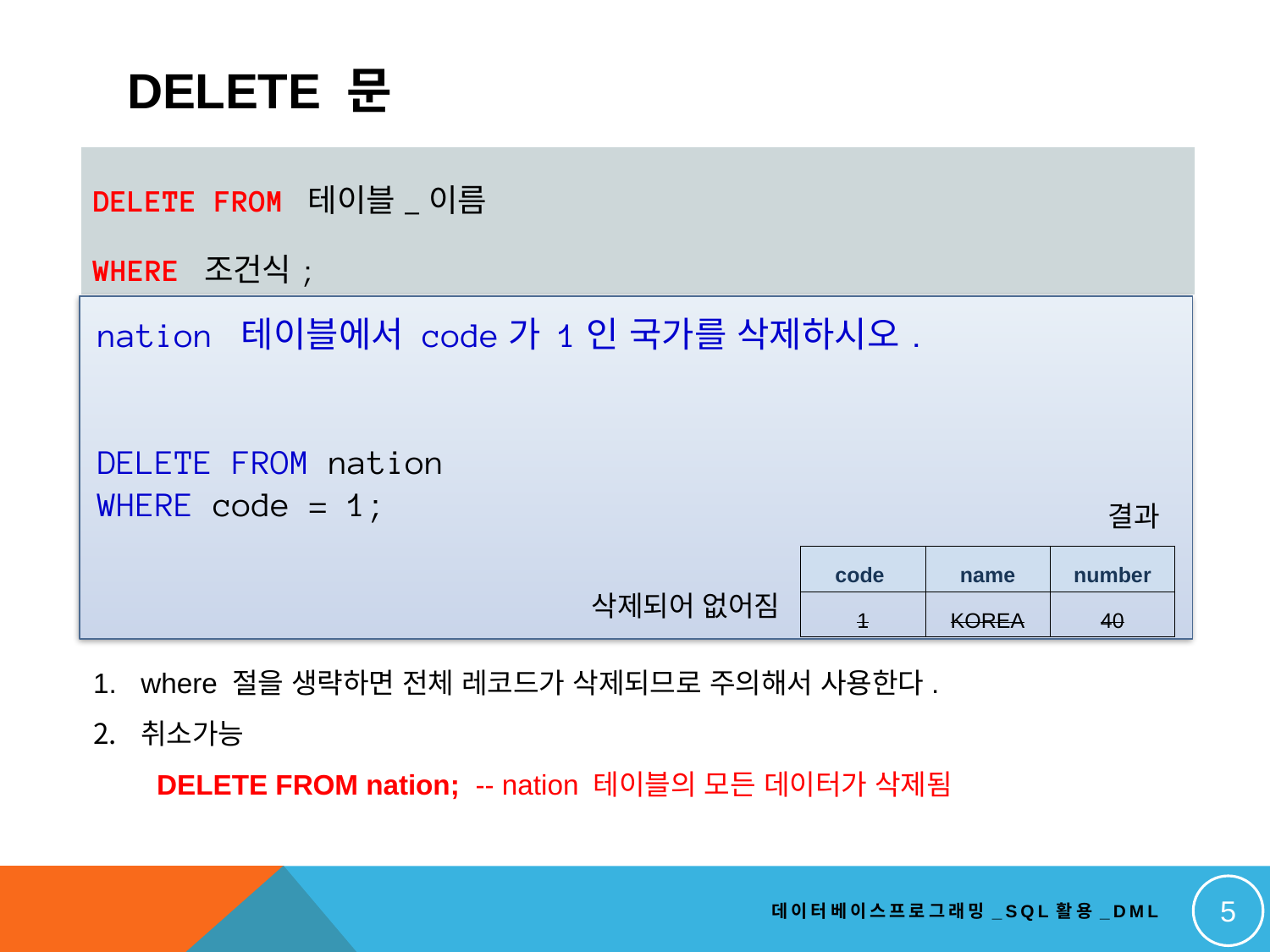

delete 문
| DELETE FROM 테이블\_이름 WHERE 조건식; |
| --- |

nation 테이블에서 code가 1인 국가를 삭제하시오.

DELETE FROM nation
WHERE code = 1;
결과
| code | name | number |
| --- | --- | --- |
| 1 | KOREA | 40 |
삭제되어 없어짐
where 절을 생략하면 전체 레코드가 삭제되므로 주의해서 사용한다.
취소가능
DELETE FROM nation;  -- nation 테이블의 모든 데이터가 삭제됨
5
데이터베이스프로그래밍_SQL활용_DML